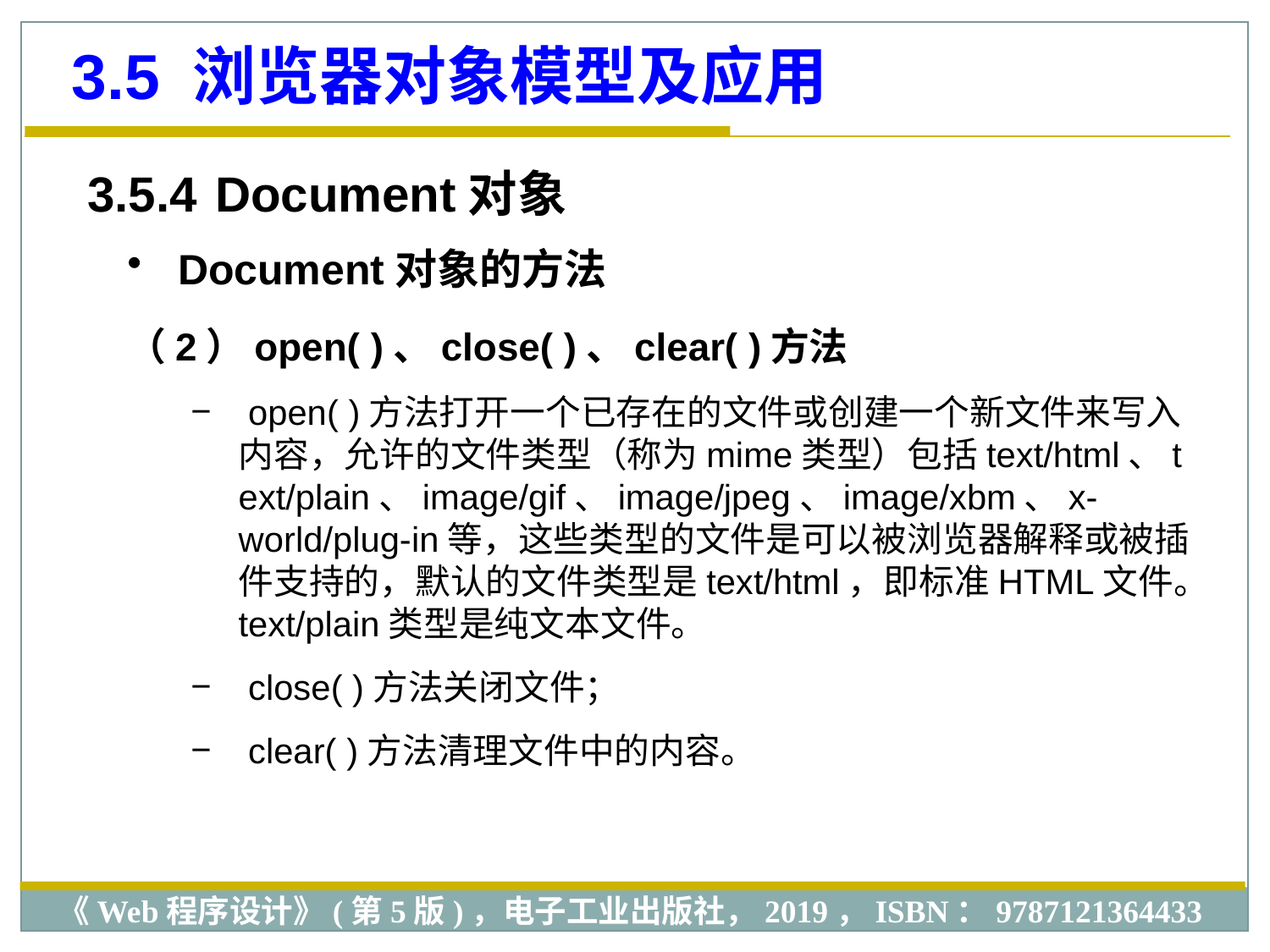

3.5 浏览器对象模型及应用
3.5.4  Document对象
  Document对象的方法
（2）open( )、close( )、clear( )方法
 open( )方法打开一个已存在的文件或创建一个新文件来写入内容，允许的文件类型（称为mime类型）包括text/html、text/plain、image/gif、image/jpeg、image/xbm、x-world/plug-in等，这些类型的文件是可以被浏览器解释或被插件支持的，默认的文件类型是text/html，即标准HTML文件。text/plain类型是纯文本文件。
 close( )方法关闭文件；
 clear( )方法清理文件中的内容。